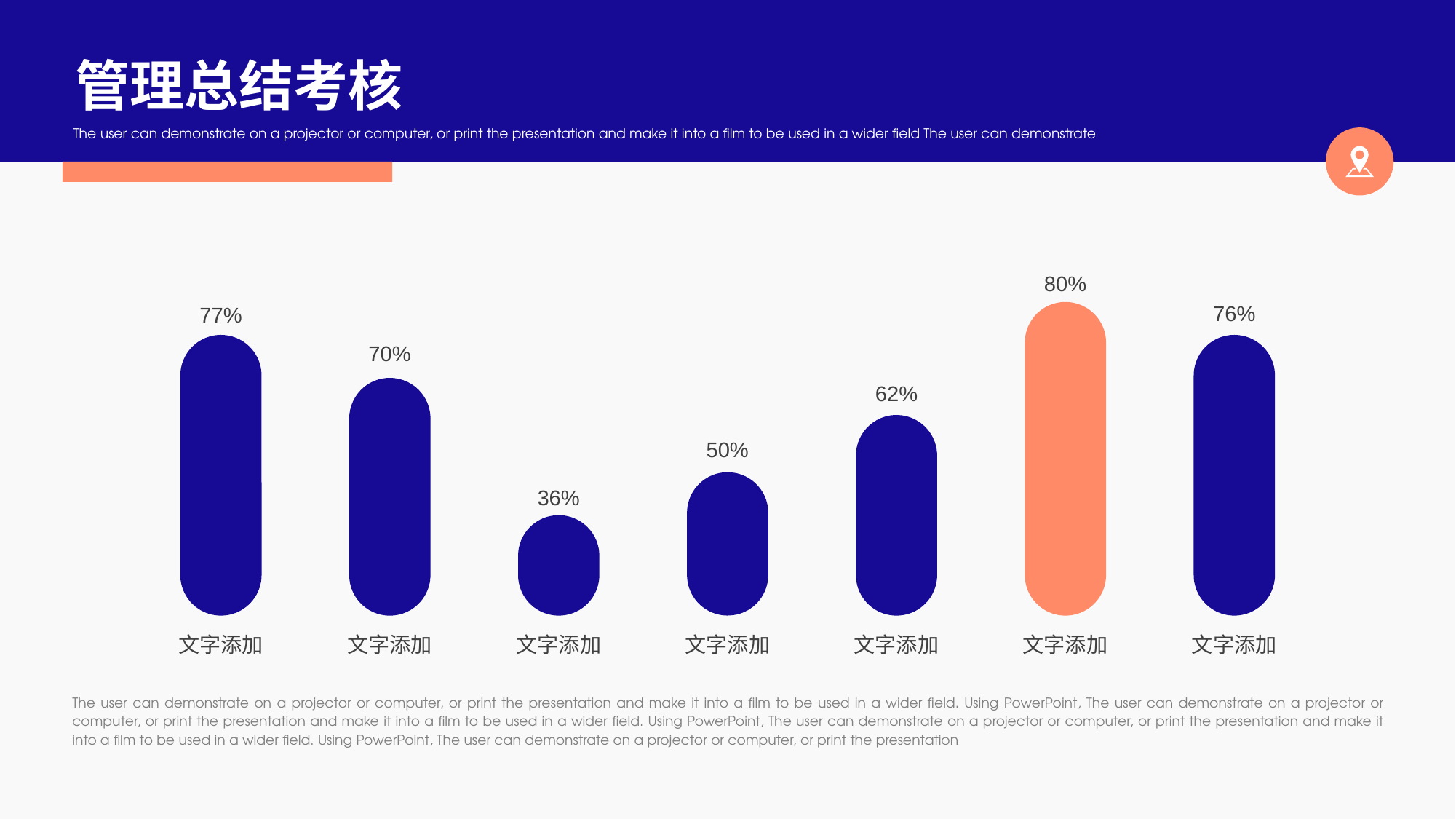

管理总结考核
The user can demonstrate on a projector or computer, or print the presentation and make it into a film to be used in a wider field The user can demonstrate

80%
76%
77%

70%
62%
50%
36%
文字添加
文字添加
文字添加
文字添加
文字添加
文字添加
文字添加
The user can demonstrate on a projector or computer, or print the presentation and make it into a film to be used in a wider field. Using PowerPoint, The user can demonstrate on a projector or computer, or print the presentation and make it into a film to be used in a wider field. Using PowerPoint, The user can demonstrate on a projector or computer, or print the presentation and make it into a film to be used in a wider field. Using PowerPoint, The user can demonstrate on a projector or computer, or print the presentation